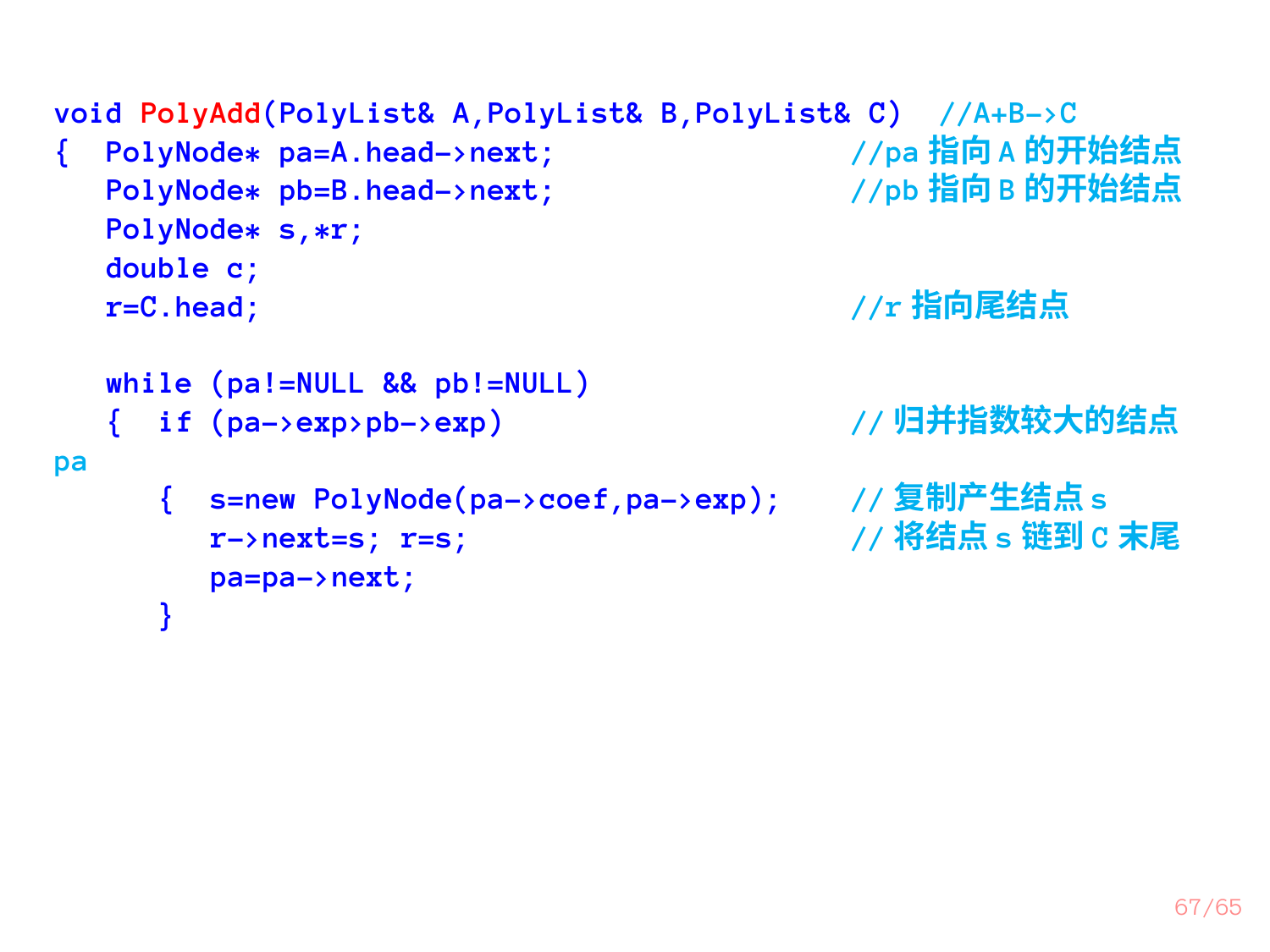

void PolyAdd(PolyList& A,PolyList& B,PolyList& C)  //A+B->C
{  PolyNode* pa=A.head->next;			  //pa指向A的开始结点
   PolyNode* pb=B.head->next;			  //pb指向B的开始结点
   PolyNode* s,*r;
   double c;
   r=C.head;					  //r指向尾结点
   while (pa!=NULL && pb!=NULL)
   {  if (pa->exp>pb->exp)			  //归并指数较大的结点pa
      {  s=new PolyNode(pa->coef,pa->exp);	  //复制产生结点s
         r->next=s; r=s;			  //将结点s链到C末尾
         pa=pa->next;
      }
67/65